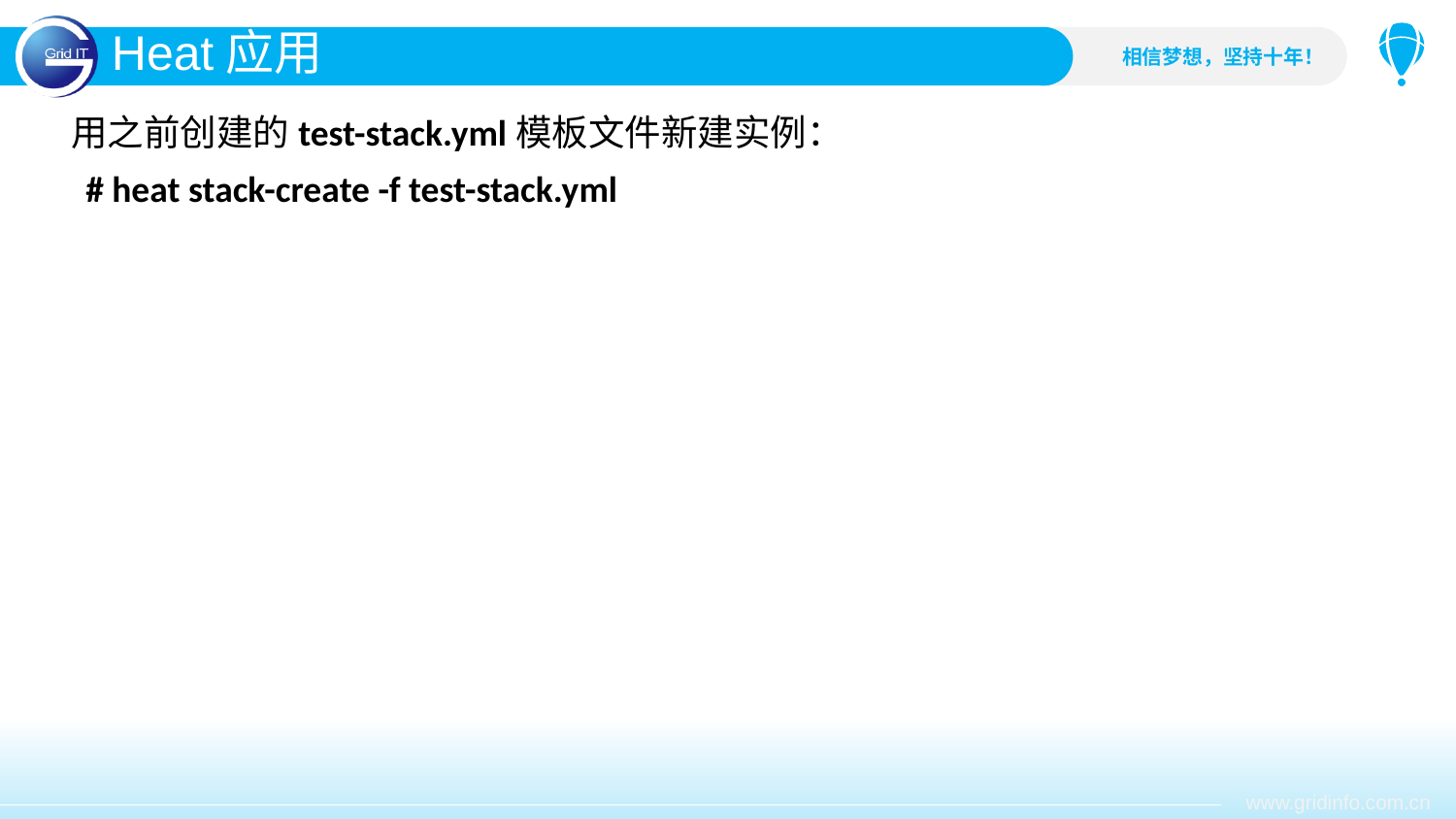

Heat应用
用之前创建的test-stack.yml模板文件新建实例：

# heat stack-create -f test-stack.yml